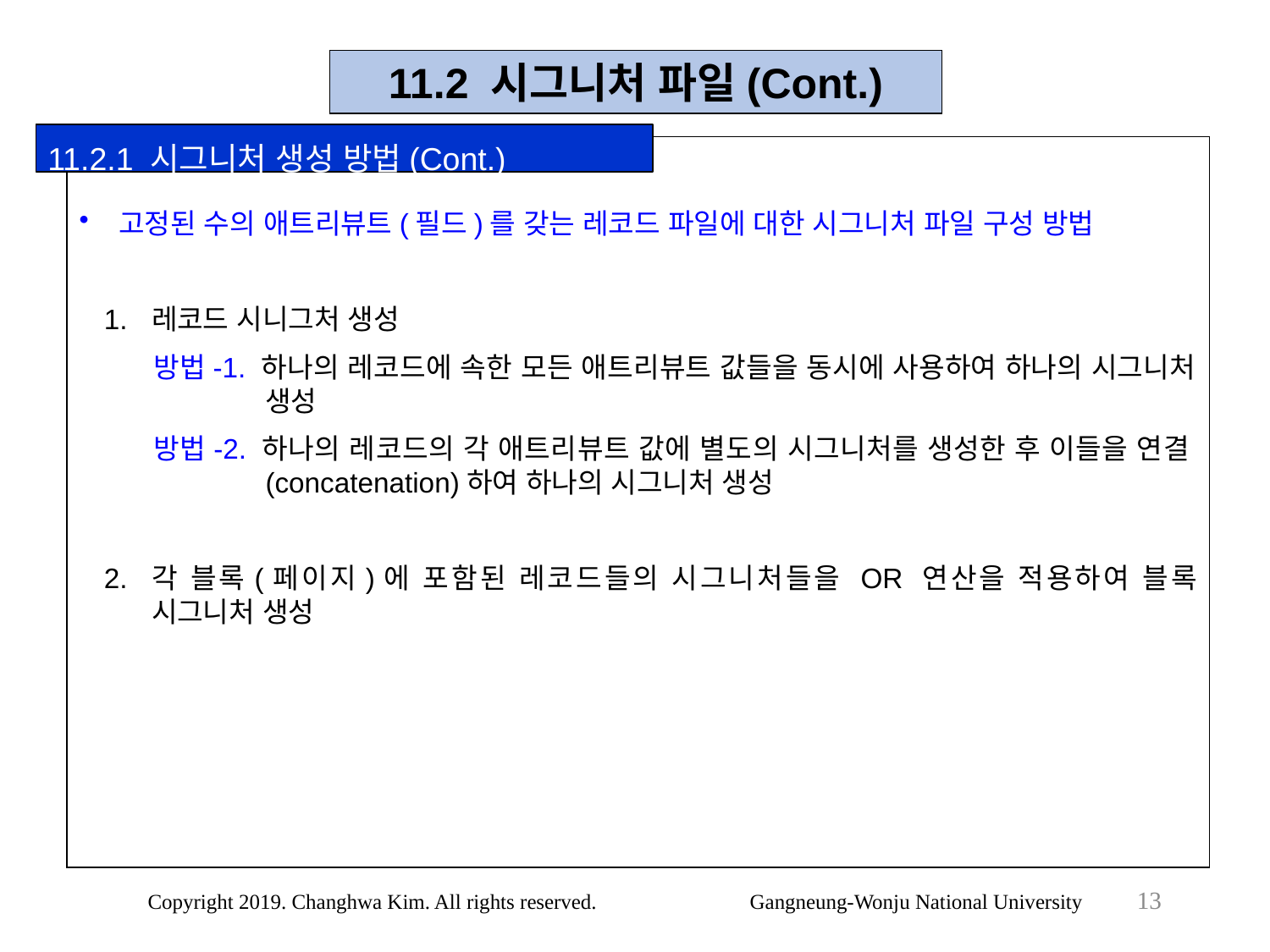

11.2 시그니처 파일(Cont.)
11.2.1 시그니처 생성 방법(Cont.)

고정된 수의 애트리뷰트(필드)를 갖는 레코드 파일에 대한 시그니처 파일 구성 방법

레코드 시니그처 생성
방법-1. 하나의 레코드에 속한 모든 애트리뷰트 값들을 동시에 사용하여 하나의 시그니처 생성
방법-2. 하나의 레코드의 각 애트리뷰트 값에 별도의 시그니처를 생성한 후 이들을 연결(concatenation)하여 하나의 시그니처 생성

각 블록(페이지)에 포함된 레코드들의 시그니처들을 OR 연산을 적용하여 블록 시그니처 생성
13
Copyright 2019. Changhwa Kim. All rights reserved.                             Gangneung-Wonju National University